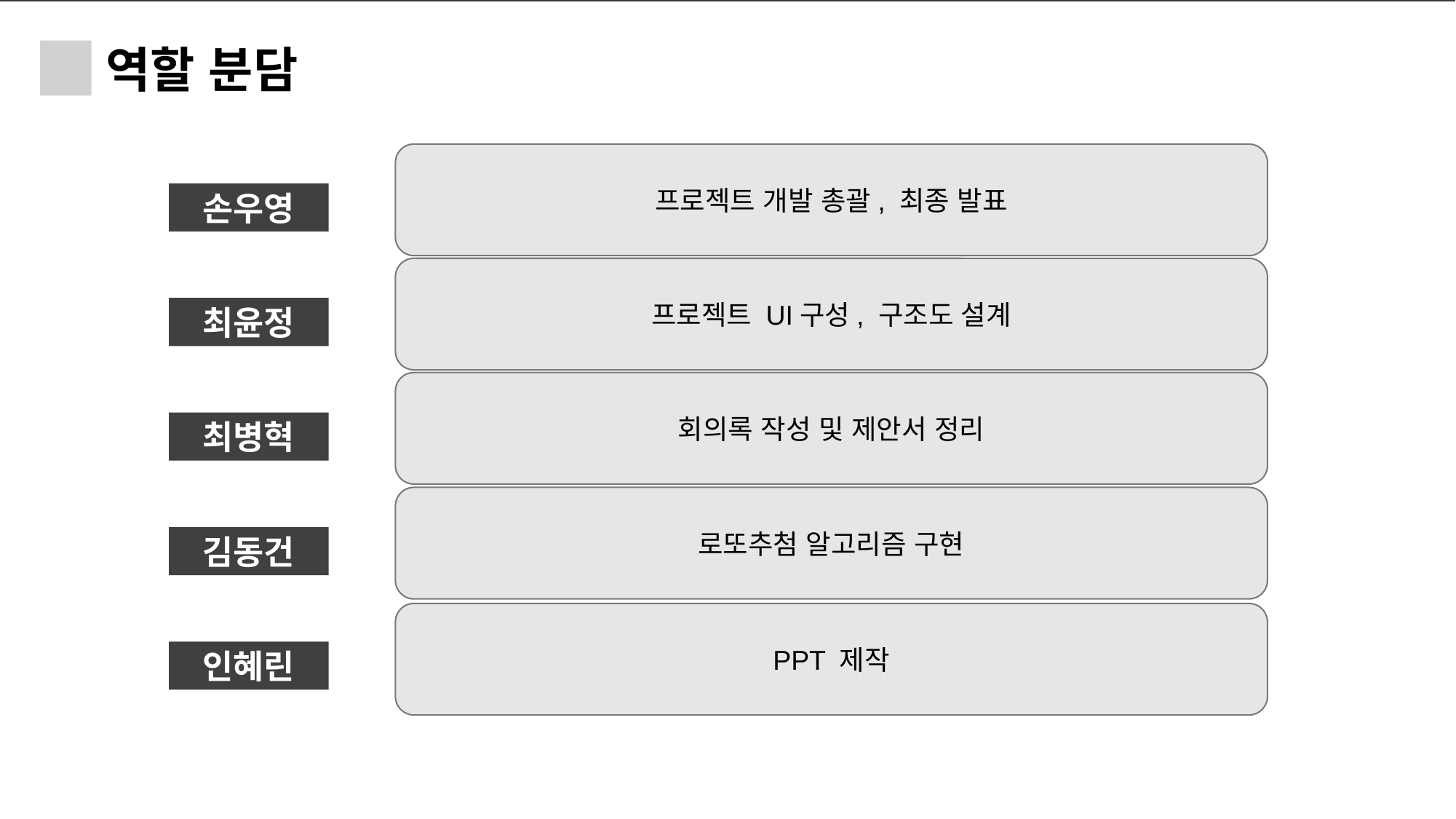

역할 분담

프로젝트 개발 총괄, 최종 발표
프로젝트 UI구성, 구조도 설계
회의록 작성 및 제안서 정리
로또추첨 알고리즘 구현
PPT 제작
손우영
최윤정
최병혁
김동건
인혜린